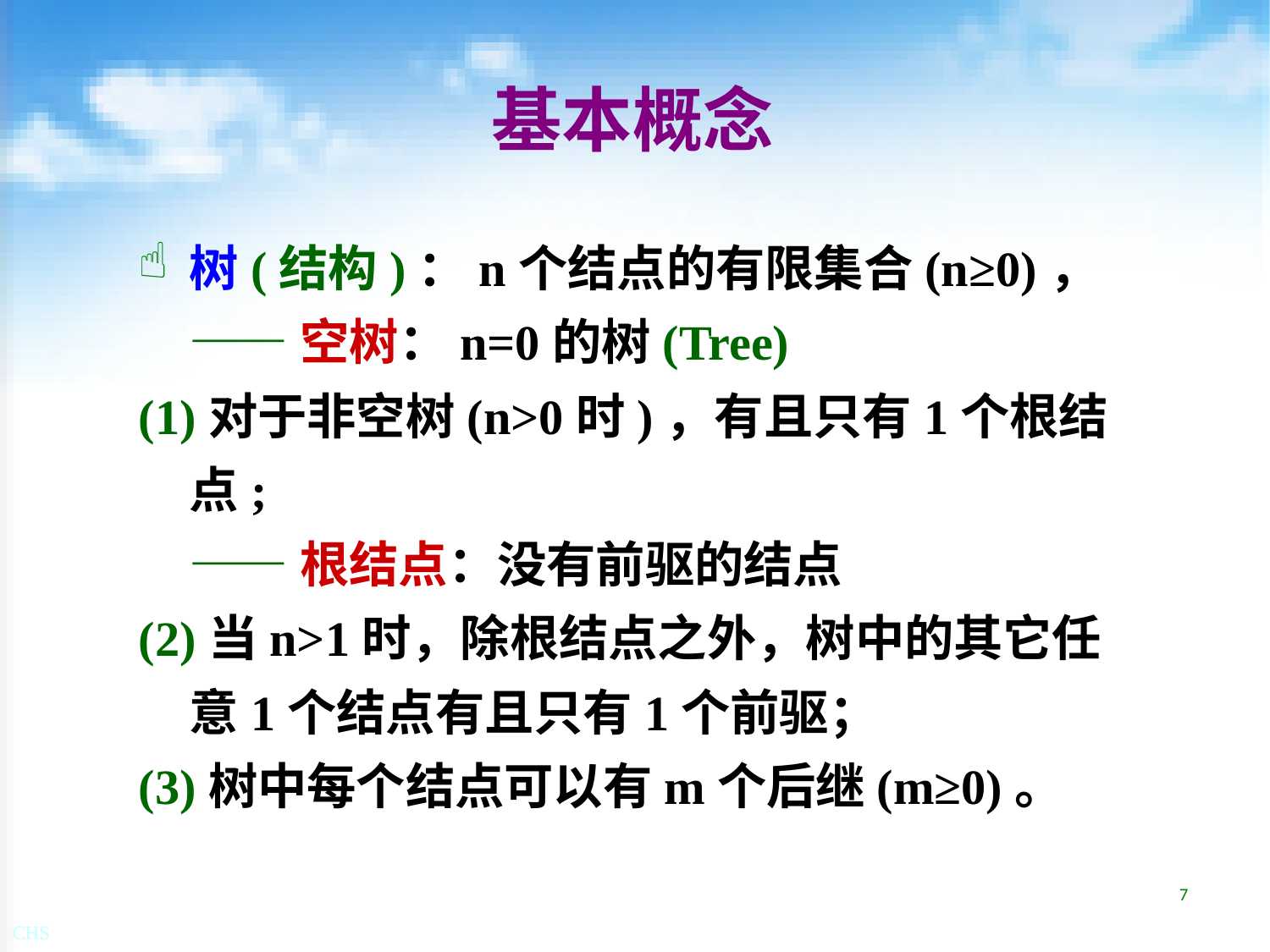

# 基本概念
树(结构)：n个结点的有限集合(n≥0)，
	——空树：n=0的树(Tree)
(1)对于非空树(n>0时)，有且只有1个根结点;
	——根结点：没有前驱的结点
(2)当n>1时，除根结点之外，树中的其它任意1个结点有且只有1个前驱；
(3)树中每个结点可以有m个后继(m≥0)。
7